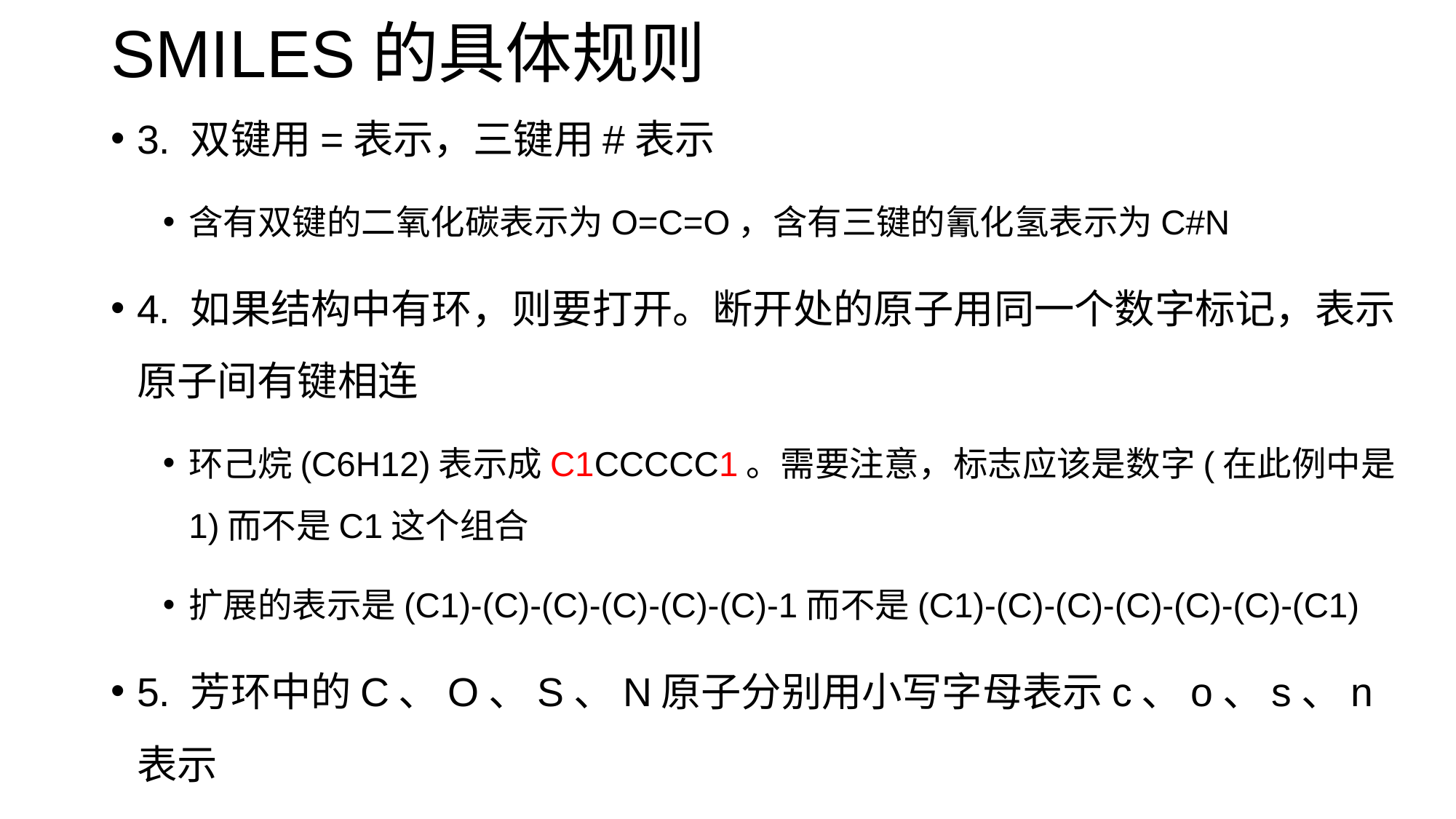

# SMILES的具体规则
3. 双键用=表示，三键用#表示
含有双键的二氧化碳表示为O=C=O，含有三键的氰化氢表示为C#N
4. 如果结构中有环，则要打开。断开处的原子用同一个数字标记，表示原子间有键相连
环己烷(C6H12)表示成C1CCCCC1。需要注意，标志应该是数字(在此例中是1)而不是C1这个组合
扩展的表示是(C1)-(C)-(C)-(C)-(C)-(C)-1而不是(C1)-(C)-(C)-(C)-(C)-(C)-(C1)
5. 芳环中的C、O、S、N原子分别用小写字母表示c、o、s、n表示